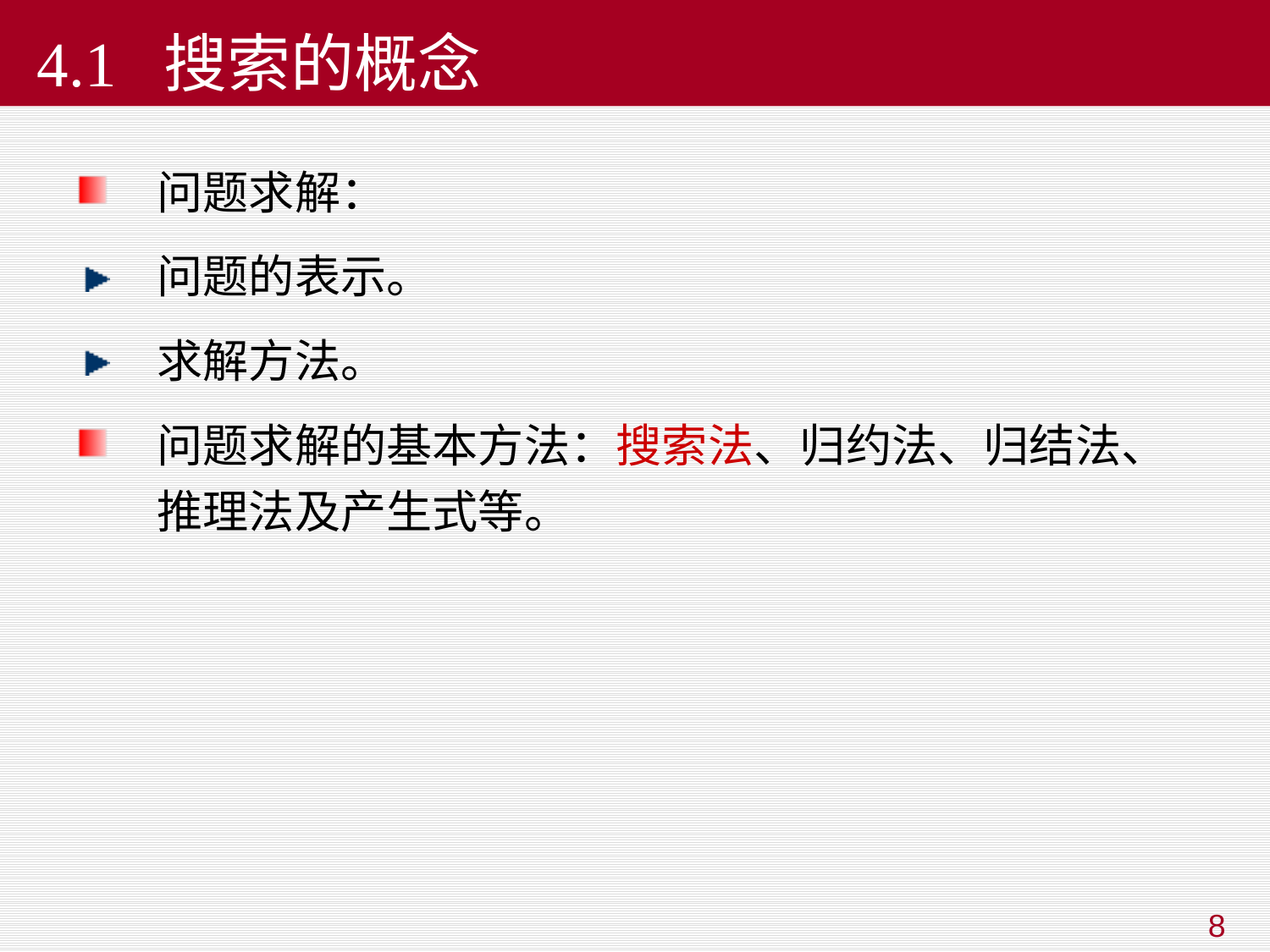

# 4.1  搜索的概念
问题求解：
问题的表示。
求解方法。
问题求解的基本方法：搜索法、归约法、归结法、推理法及产生式等。
8